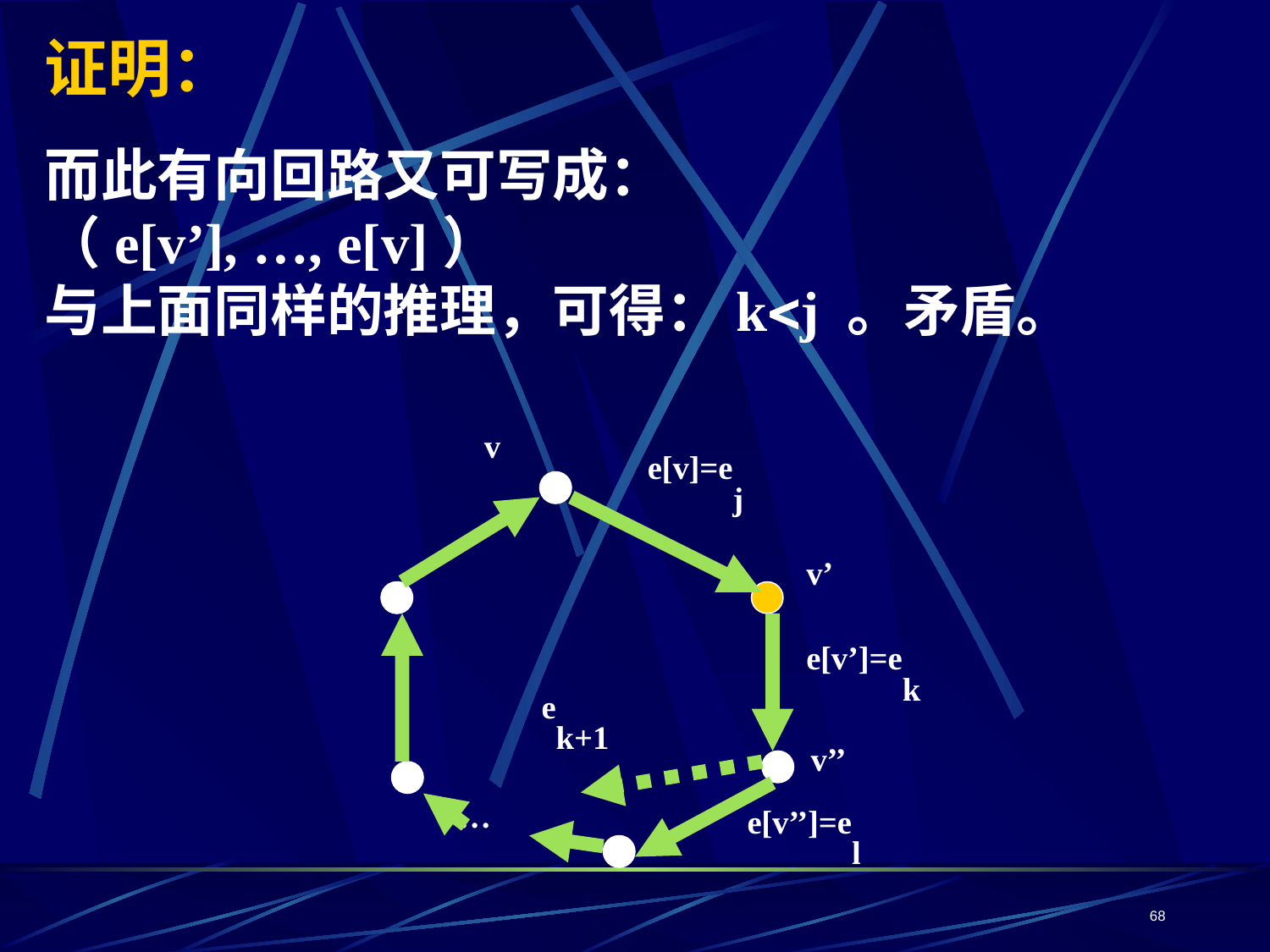

# 证明：
而此有向回路又可写成：
（e[v’], …, e[v]）
与上面同样的推理，可得：k<j 。矛盾。
v
e[v]=ej

v’

e[v’]=ek
ek+1
v’’

…

e[v’’]=el

68